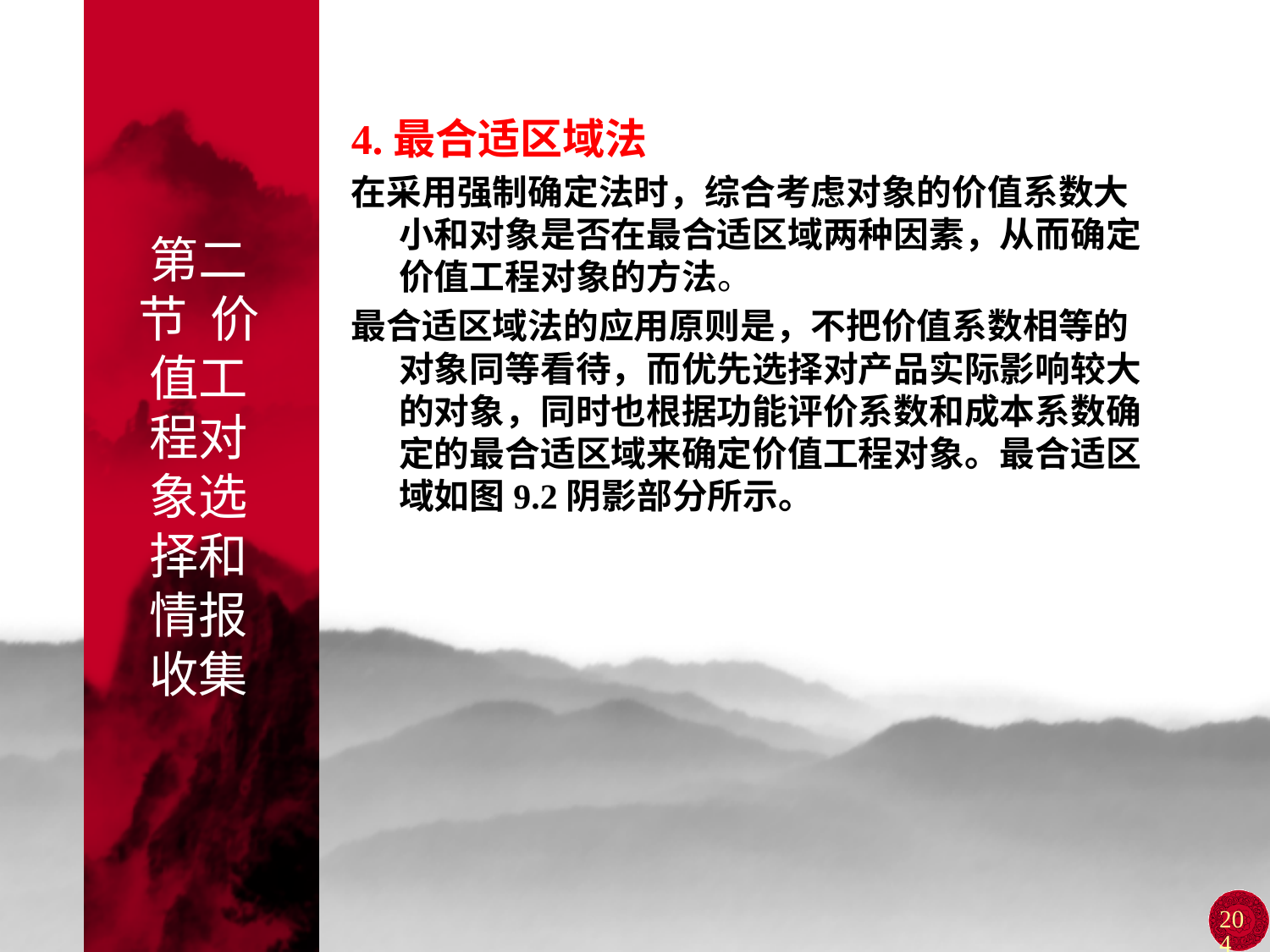

# 第二节  价值工程对象选择和情报收集
4.最合适区域法
在采用强制确定法时，综合考虑对象的价值系数大小和对象是否在最合适区域两种因素，从而确定价值工程对象的方法。
最合适区域法的应用原则是，不把价值系数相等的对象同等看待，而优先选择对产品实际影响较大的对象，同时也根据功能评价系数和成本系数确定的最合适区域来确定价值工程对象。最合适区域如图9.2阴影部分所示。
204